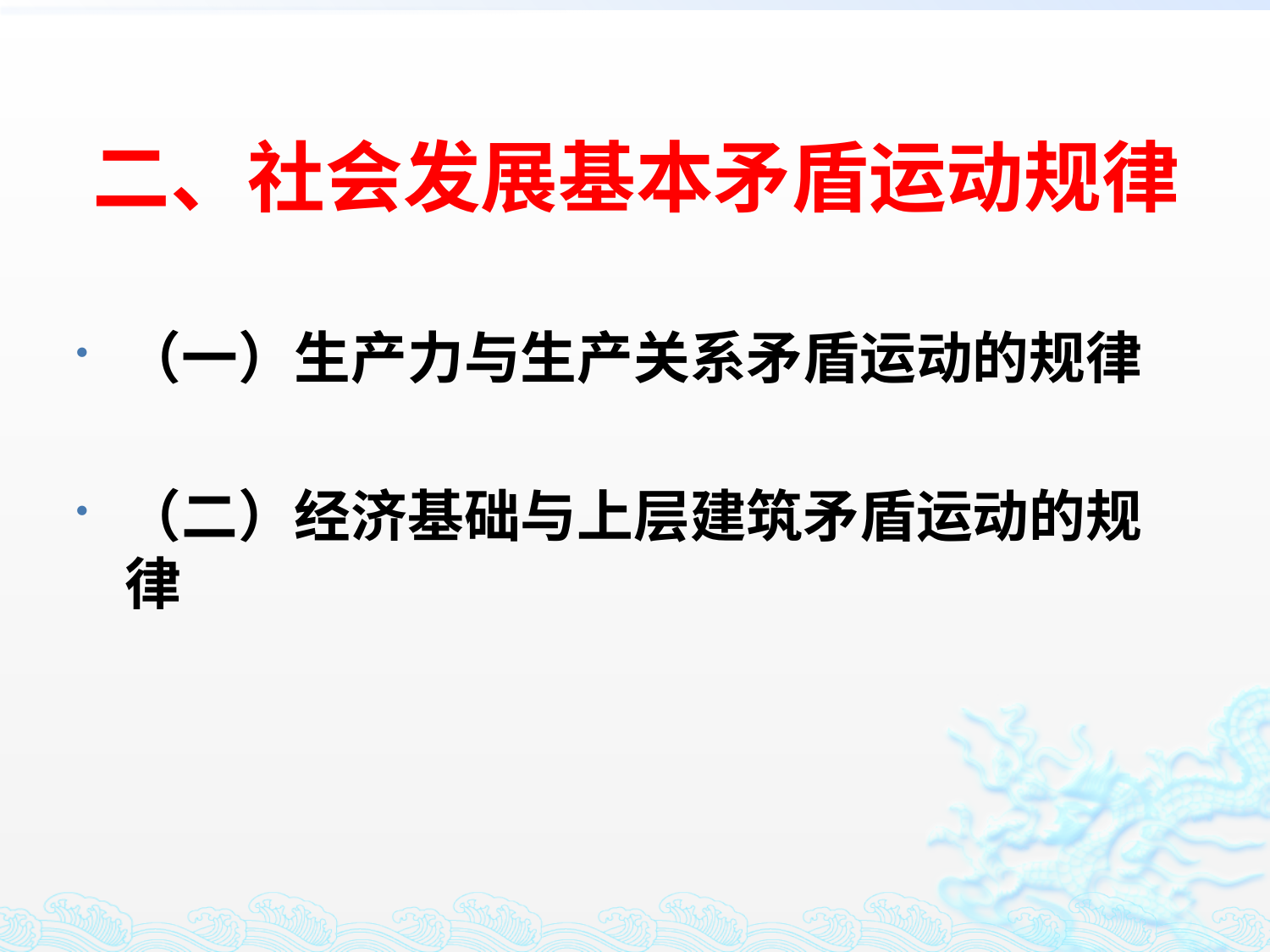

# 二、社会发展基本矛盾运动规律
（一）生产力与生产关系矛盾运动的规律

（二）经济基础与上层建筑矛盾运动的规律